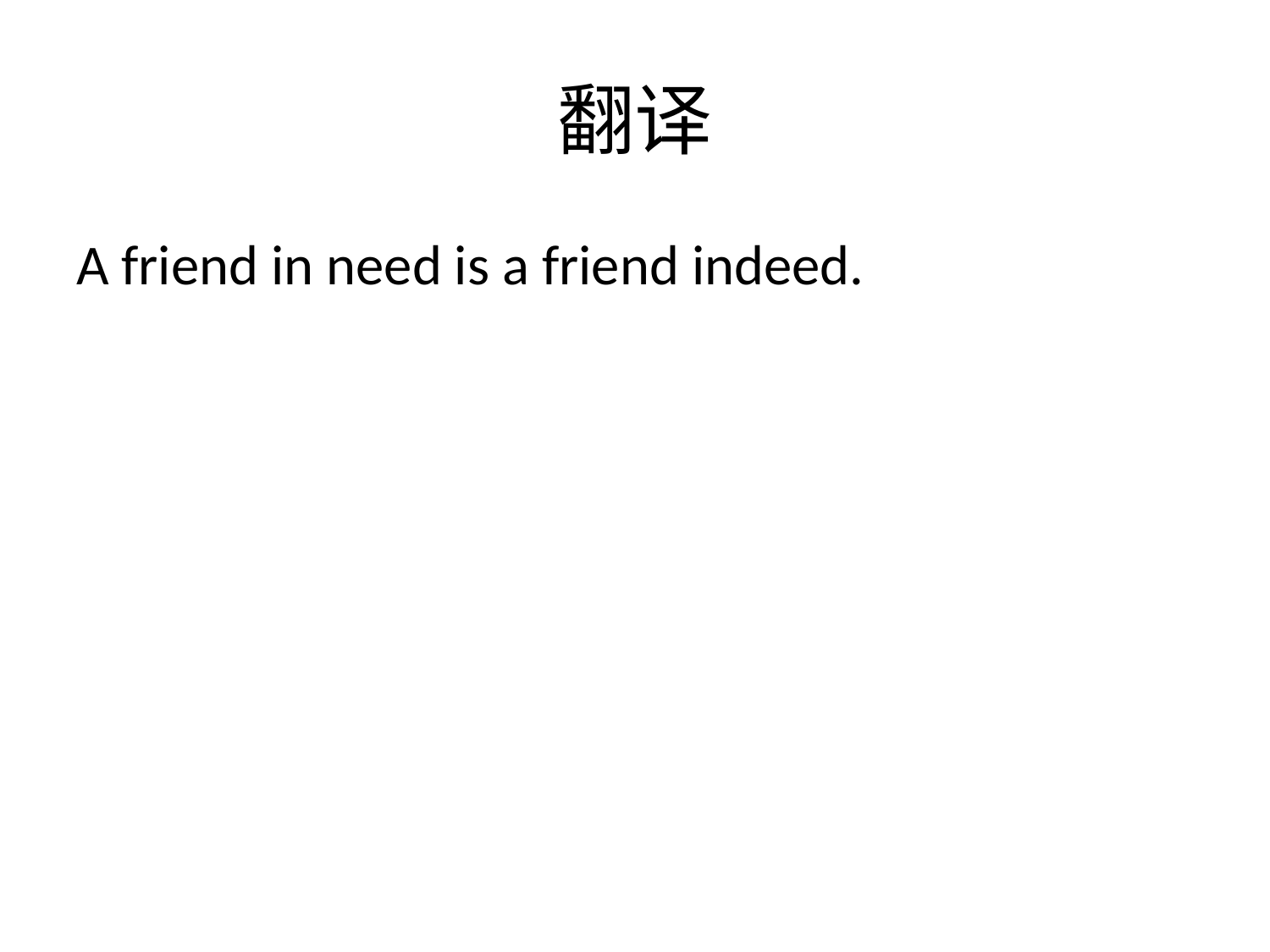

# 翻译
A friend in need is a friend indeed.